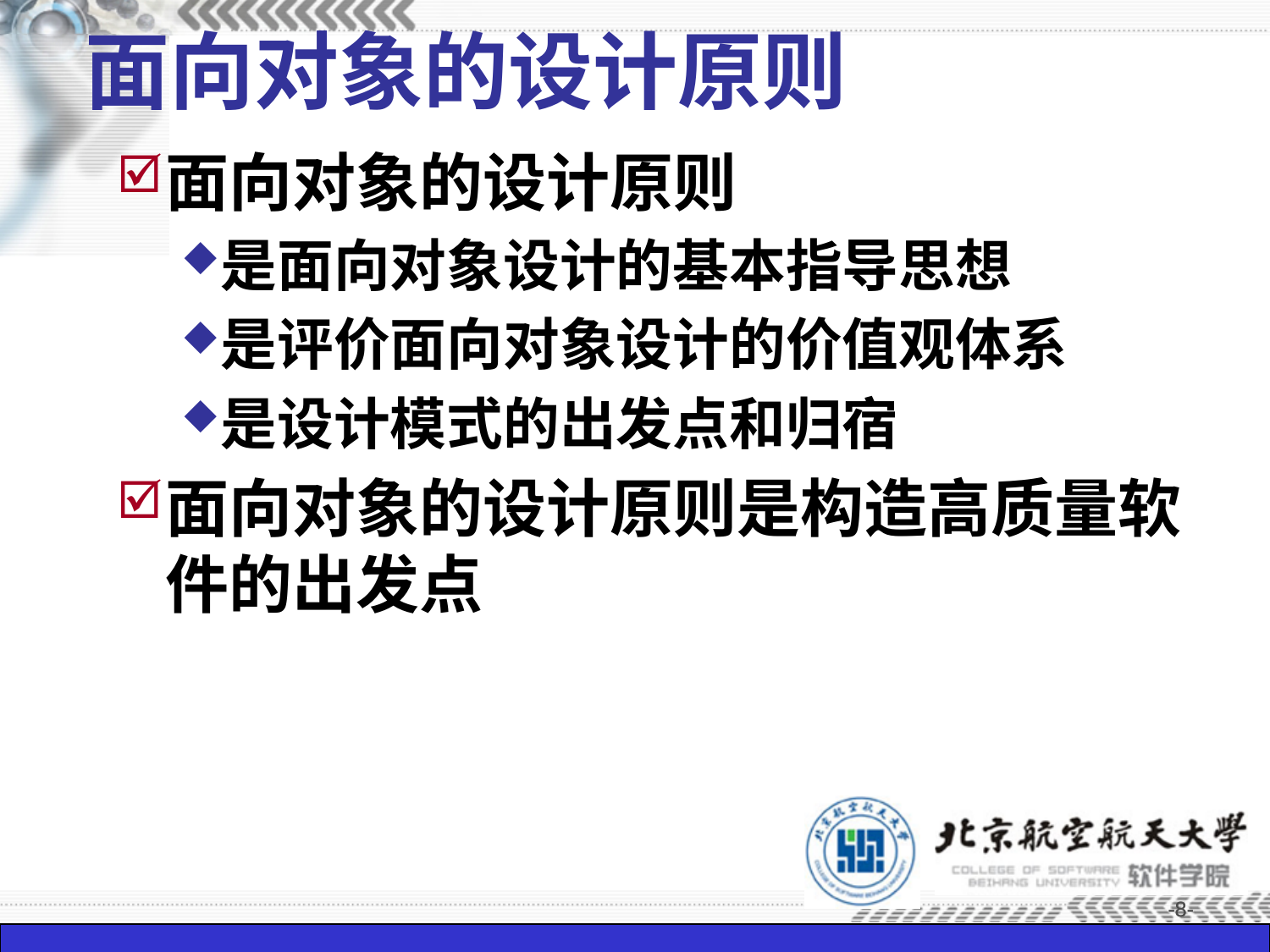

面向对象的设计原则
面向对象的设计原则
是面向对象设计的基本指导思想
是评价面向对象设计的价值观体系
是设计模式的出发点和归宿
面向对象的设计原则是构造高质量软件的出发点
-8-
-8-